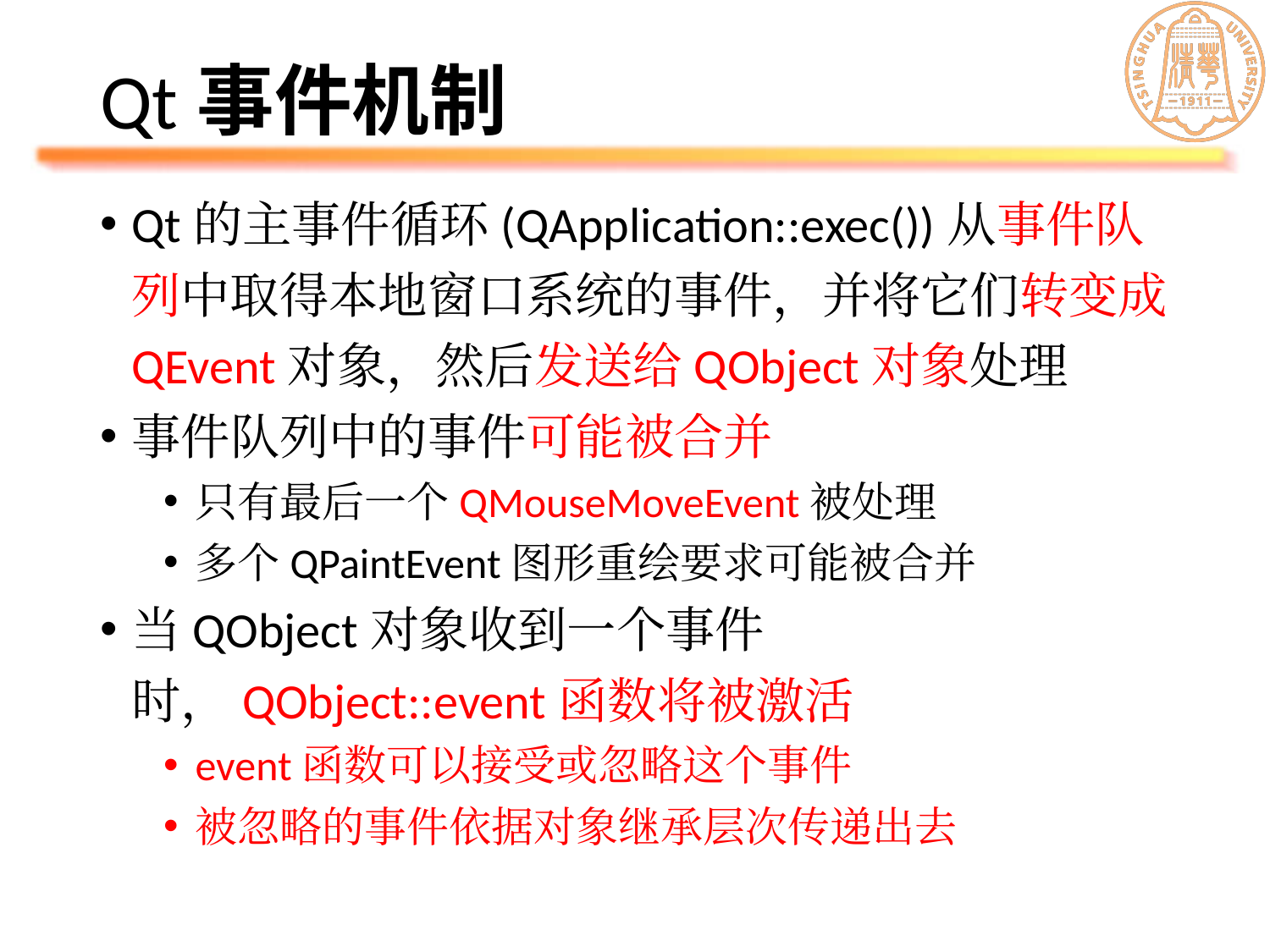

# Qt事件机制
Qt的主事件循环(QApplication::exec())从事件队列中取得本地窗口系统的事件，并将它们转变成QEvent对象，然后发送给QObject对象处理
事件队列中的事件可能被合并
只有最后一个QMouseMoveEvent被处理
多个QPaintEvent图形重绘要求可能被合并
当QObject对象收到一个事件时，QObject::event函数将被激活
event函数可以接受或忽略这个事件
被忽略的事件依据对象继承层次传递出去